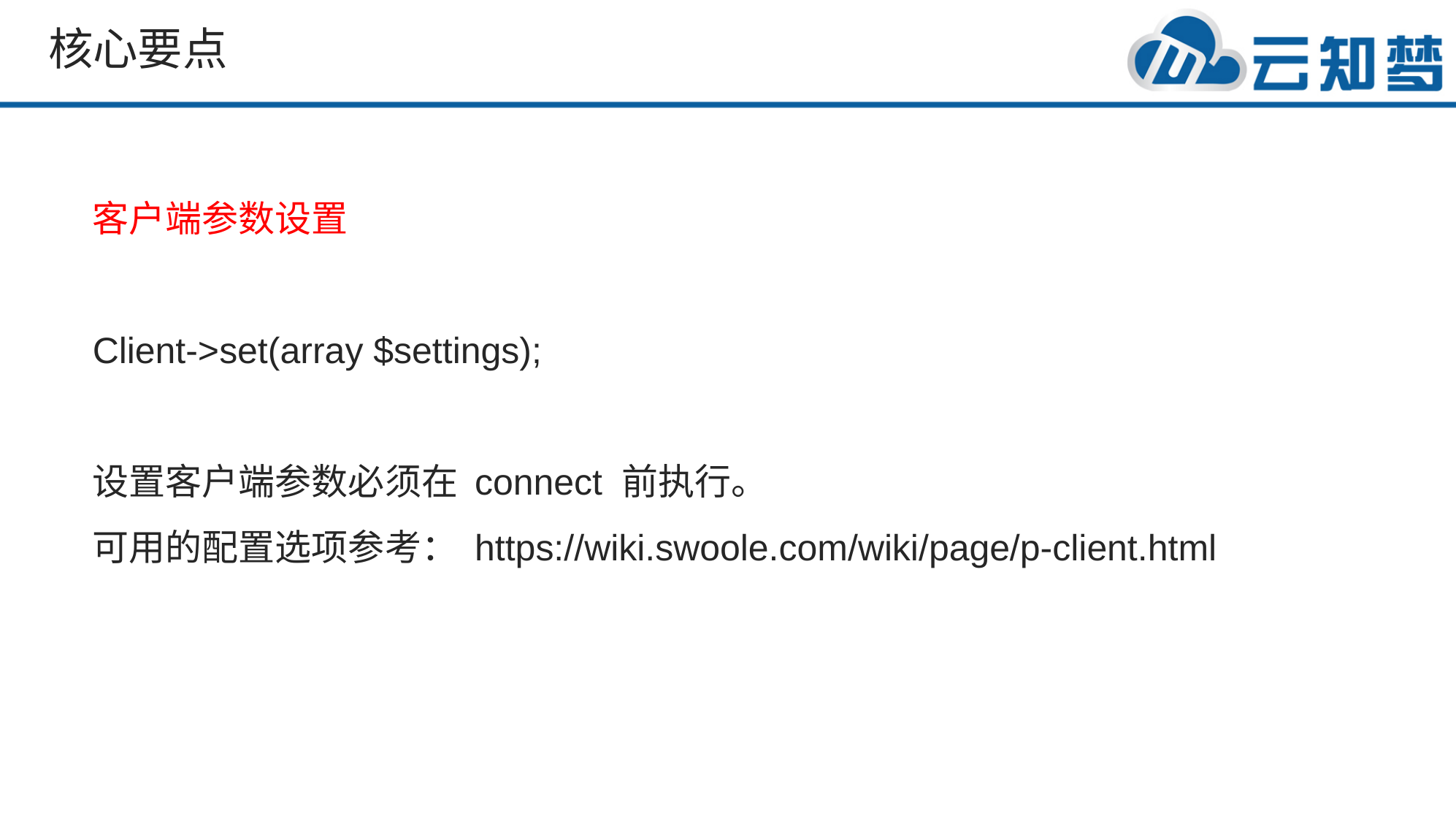

核心要点
客户端参数设置

Client->set(array $settings);

设置客户端参数必须在 connect 前执行。
可用的配置选项参考： https://wiki.swoole.com/wiki/page/p-client.html